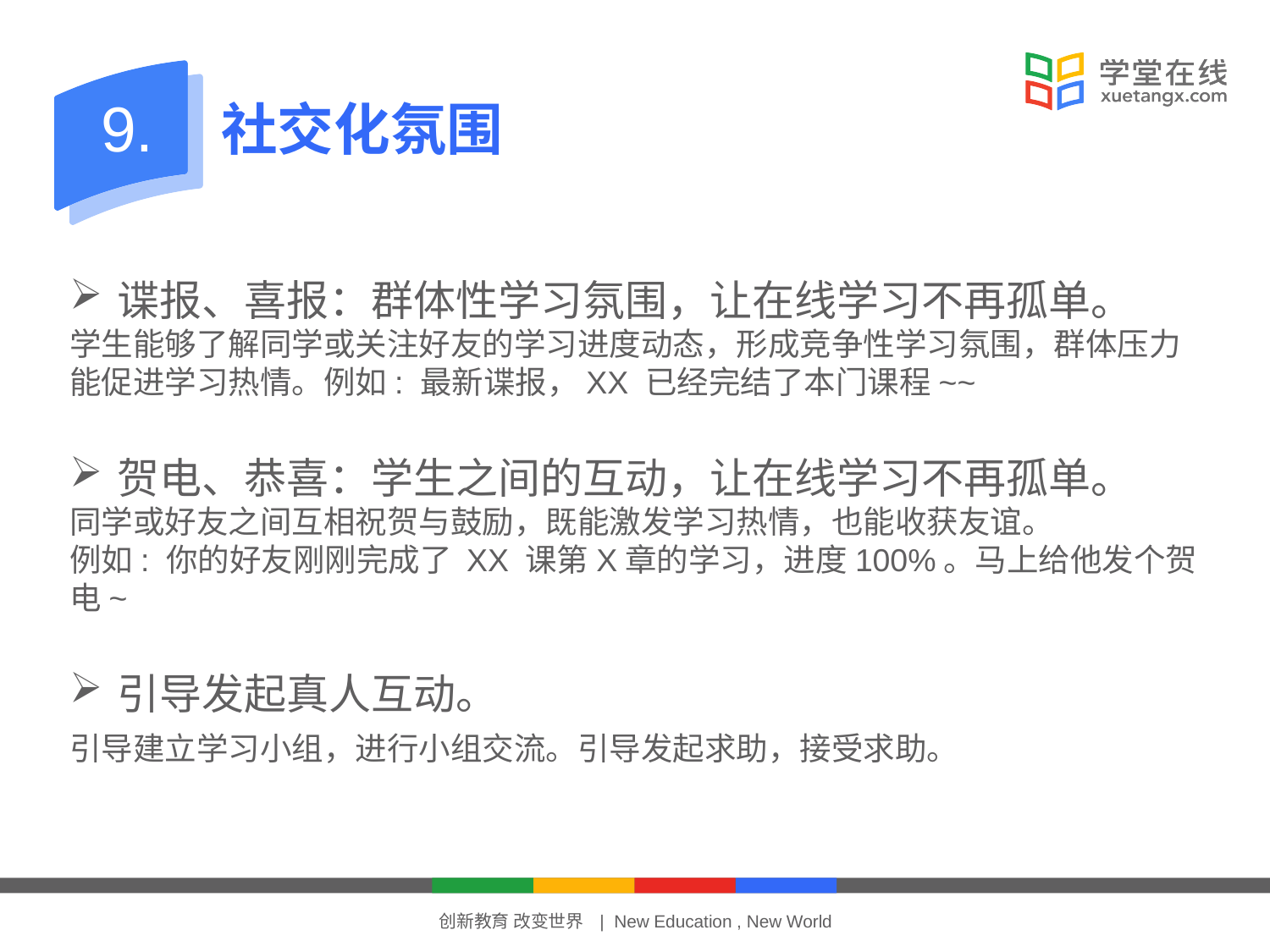

9.
社交化氛围
谍报、喜报：群体性学习氛围，让在线学习不再孤单。
学生能够了解同学或关注好友的学习进度动态，形成竞争性学习氛围，群体压力能促进学习热情。例如: 最新谍报，XX 已经完结了本门课程~~
贺电、恭喜：学生之间的互动，让在线学习不再孤单。
同学或好友之间互相祝贺与鼓励，既能激发学习热情，也能收获友谊。
例如: 你的好友刚刚完成了 XX 课第X章的学习，进度100%。马上给他发个贺电~
引导发起真人互动。
引导建立学习小组，进行小组交流。引导发起求助，接受求助。